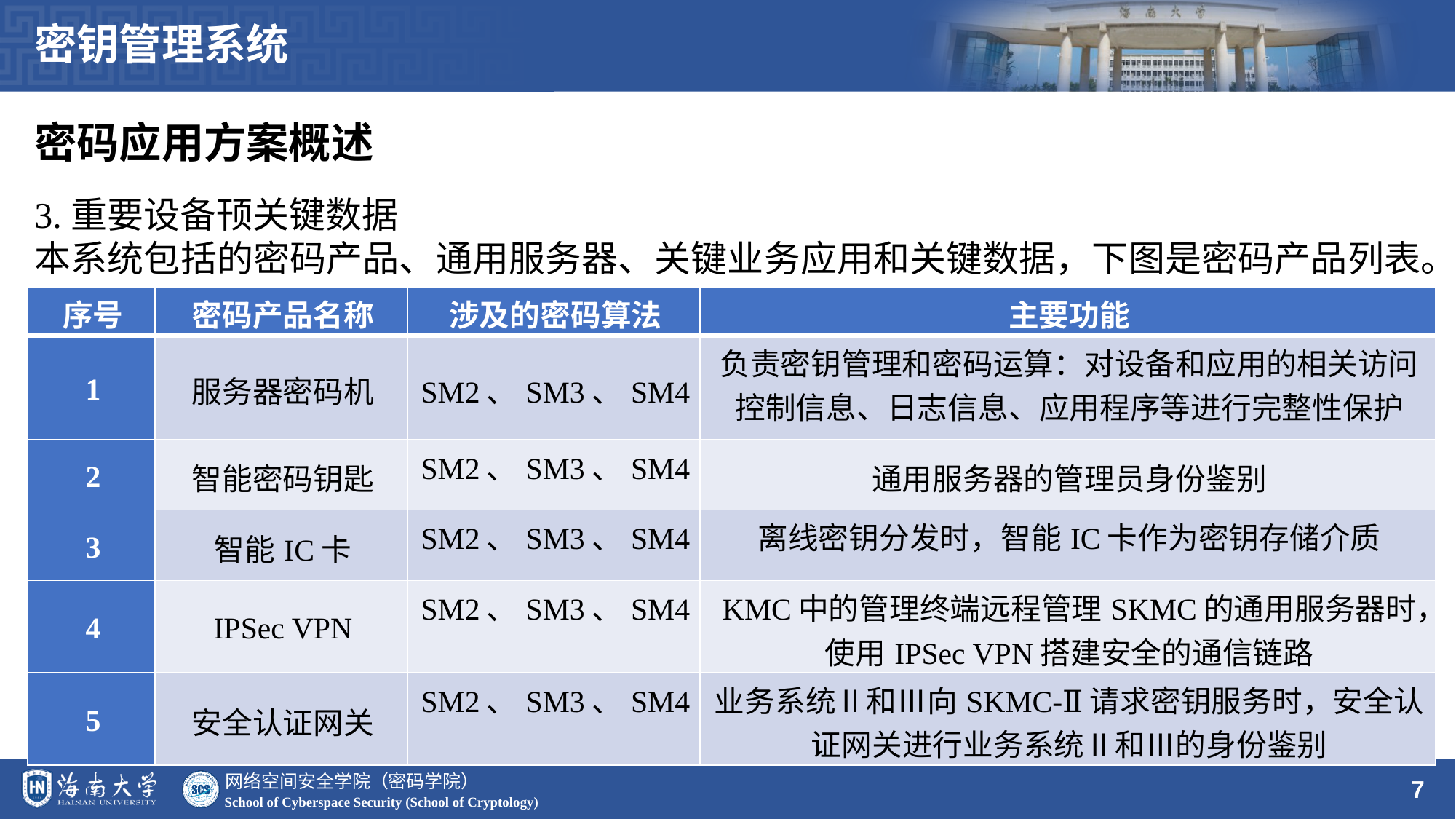

密钥管理系统

密码应用方案概述

3.重要设备顸关键数据
本系统包括的密码产品、通用服务器、关键业务应用和关键数据，下图是密码产品列表。

| 序号 | 密码产品名称 | 涉及的密码算法 | 主要功能 |
| --- | --- | --- | --- |
| 1 | 服务器密码机 | SM2、SM3、SM4 | 负责密钥管理和密码运算：对设备和应用的相关访问控制信息、日志信息、应用程序等进行完整性保护 |
| 2 | 智能密码钥匙 | SM2、SM3、SM4 | 通用服务器的管理员身份鉴别 |
| 3 | 智能IC卡 | SM2、SM3、SM4 | 离线密钥分发时，智能IC卡作为密钥存储介质 |
| 4 | IPSec VPN | SM2、SM3、SM4 | KMC中的管理终端远程管理SKMC的通用服务器时，使用IPSec VPN搭建安全的通信链路 |
| 5 | 安全认证网关 | SM2、SM3、SM4 | 业务系统Ⅱ和Ⅲ向SKMC-Ⅱ请求密钥服务时，安全认证网关进行业务系统Ⅱ和Ⅲ的身份鉴别 |
7